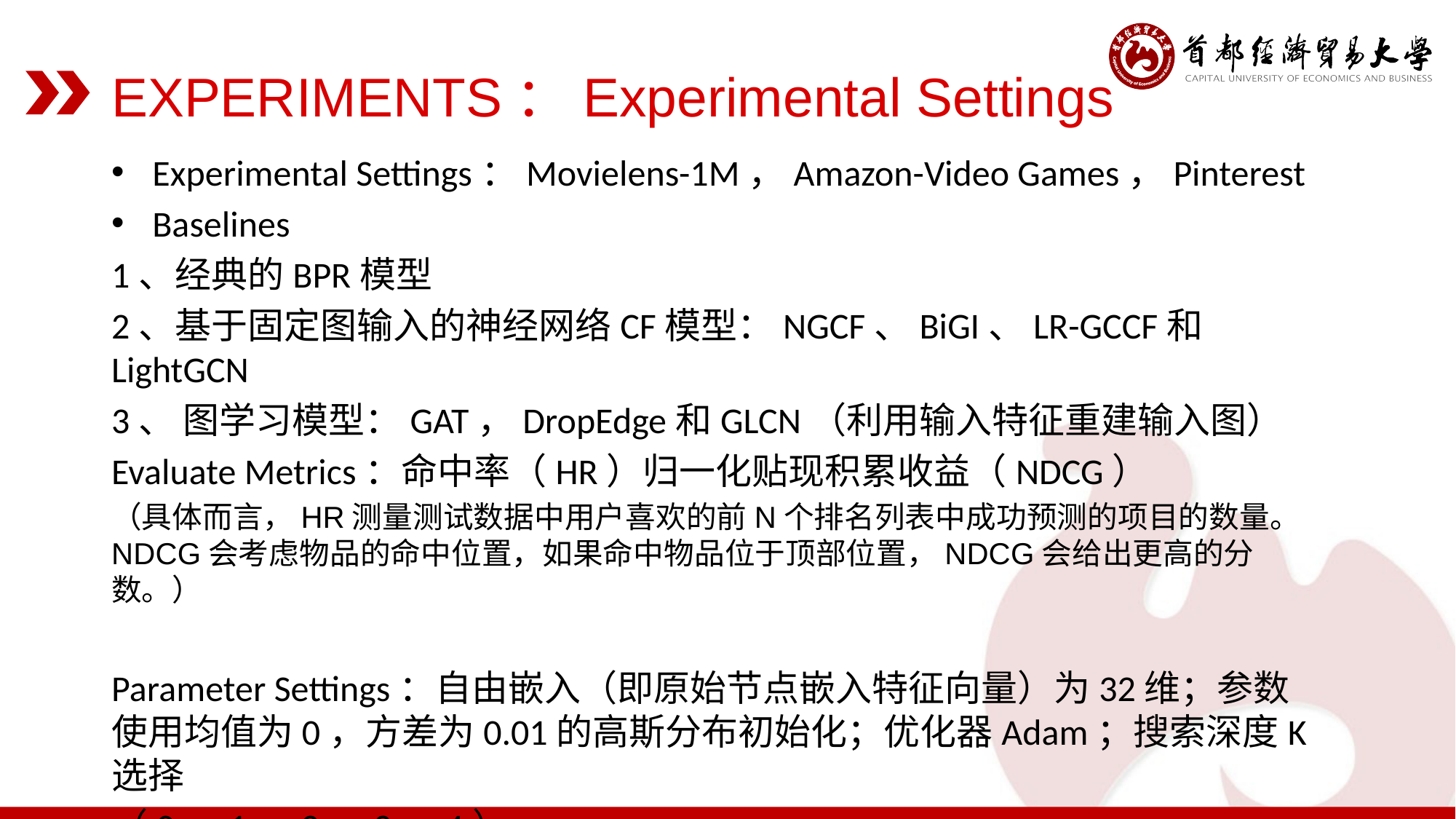

EXPERIMENTS：Experimental Settings
Experimental Settings：Movielens-1M，Amazon-Video Games，Pinterest
Baselines
1、经典的BPR模型
2、基于固定图输入的神经网络CF模型：NGCF、BiGI、LR-GCCF和LightGCN
3、 图学习模型：GAT，DropEdge和GLCN（利用输入特征重建输入图）
Evaluate Metrics：命中率（HR）归一化贴现积累收益（NDCG）
（具体而言，HR测量测试数据中用户喜欢的前N个排名列表中成功预测的项目的数量。NDCG会考虑物品的命中位置，如果命中物品位于顶部位置，NDCG会给出更高的分数。）

Parameter Settings：自由嵌入（即原始节点嵌入特征向量）为32维；参数使用均值为0，方差为0.01的高斯分布初始化；优化器Adam；搜索深度K选择
（0，1，2，3，4）